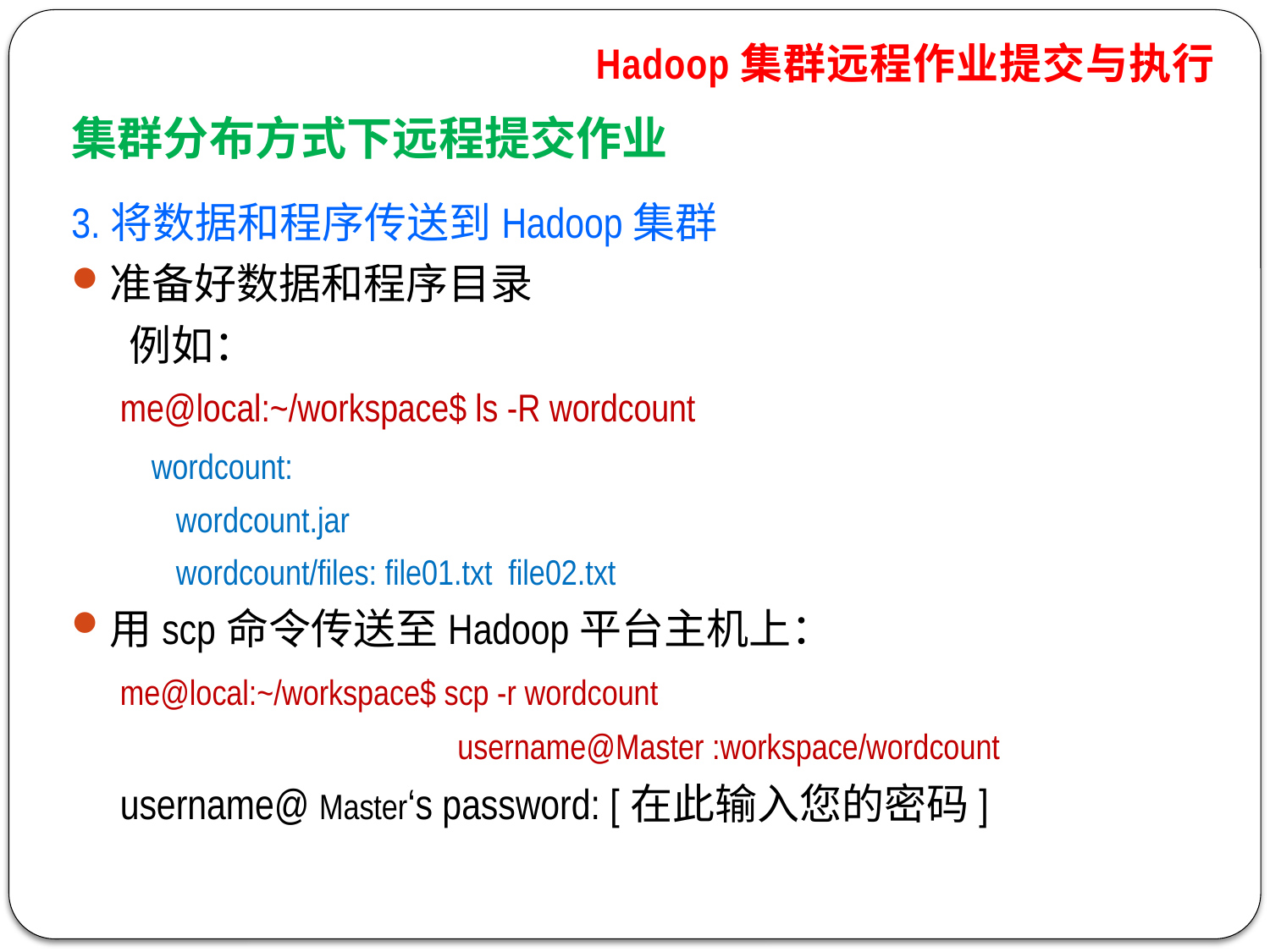

Hadoop集群远程作业提交与执行
集群分布方式下远程提交作业
3.将数据和程序传送到Hadoop集群
准备好数据和程序目录
     例如：
     me@local:~/workspace$ ls -R wordcount
         wordcount:
             wordcount.jar
             wordcount/files: file01.txt  file02.txt
用scp命令传送至Hadoop平台主机上：
     me@local:~/workspace$ scp -r wordcount
                                                username@Master :workspace/wordcount
     username@ Master‘s password: [在此输入您的密码]